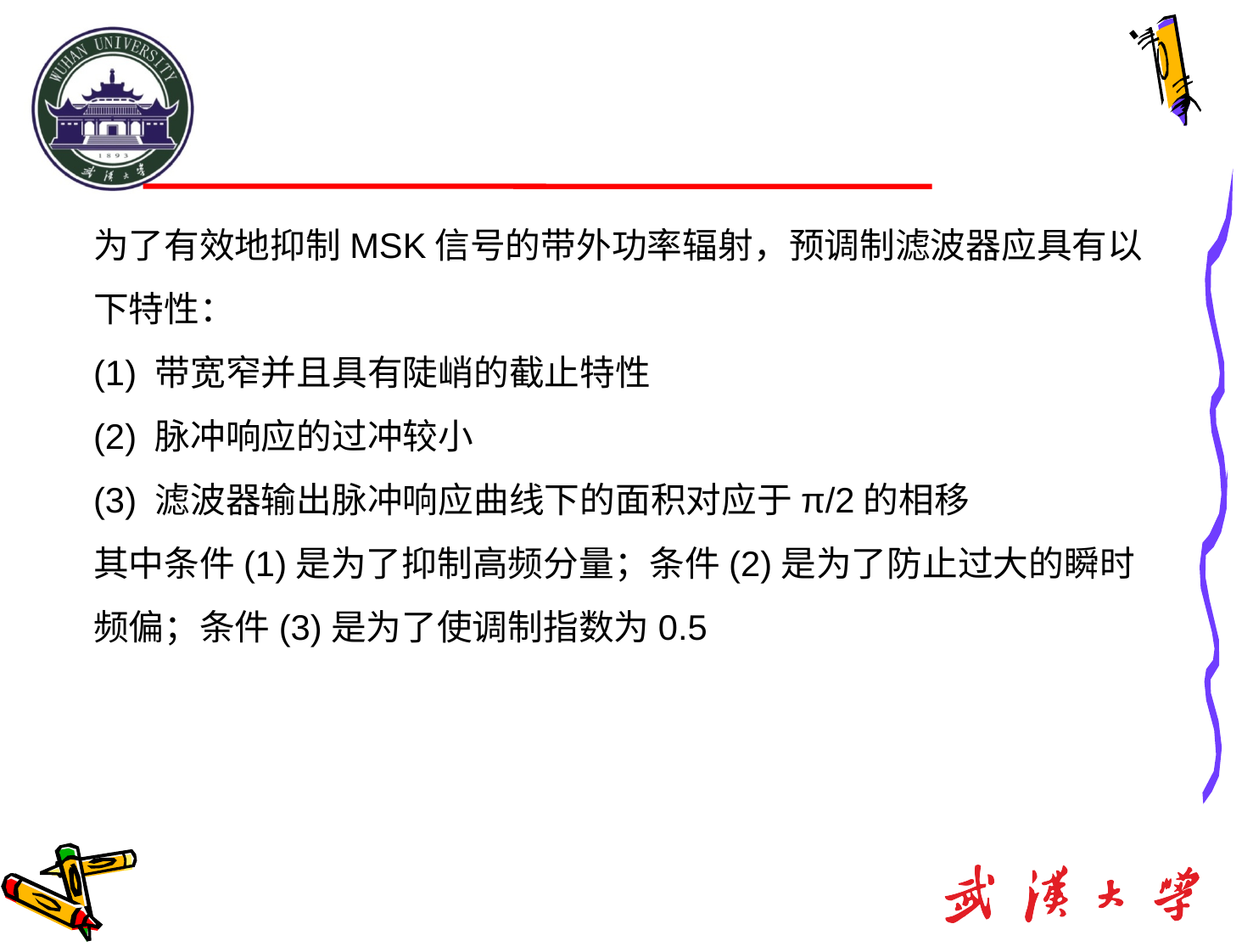

为了有效地抑制MSK信号的带外功率辐射，预调制滤波器应具有以下特性：
(1) 带宽窄并且具有陡峭的截止特性
(2) 脉冲响应的过冲较小
(3) 滤波器输出脉冲响应曲线下的面积对应于π/2的相移
其中条件(1)是为了抑制高频分量；条件(2)是为了防止过大的瞬时频偏；条件(3)是为了使调制指数为0.5